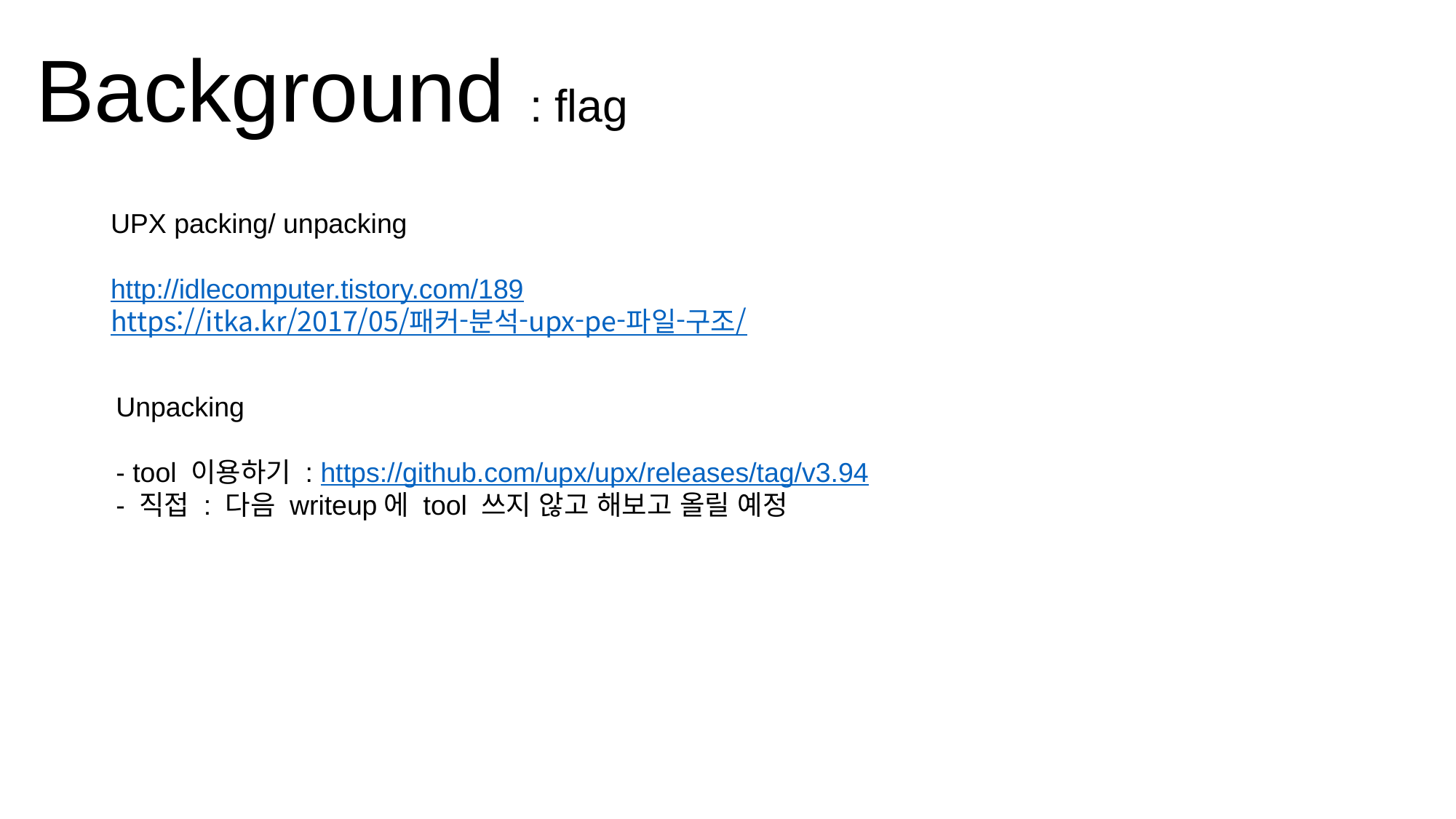

Background : flag
UPX packing/ unpacking

http://idlecomputer.tistory.com/189
https://itka.kr/2017/05/패커-분석-upx-pe-파일-구조/

Unpacking

- tool 이용하기 : https://github.com/upx/upx/releases/tag/v3.94
- 직접 : 다음 writeup에 tool 쓰지 않고 해보고 올릴 예정